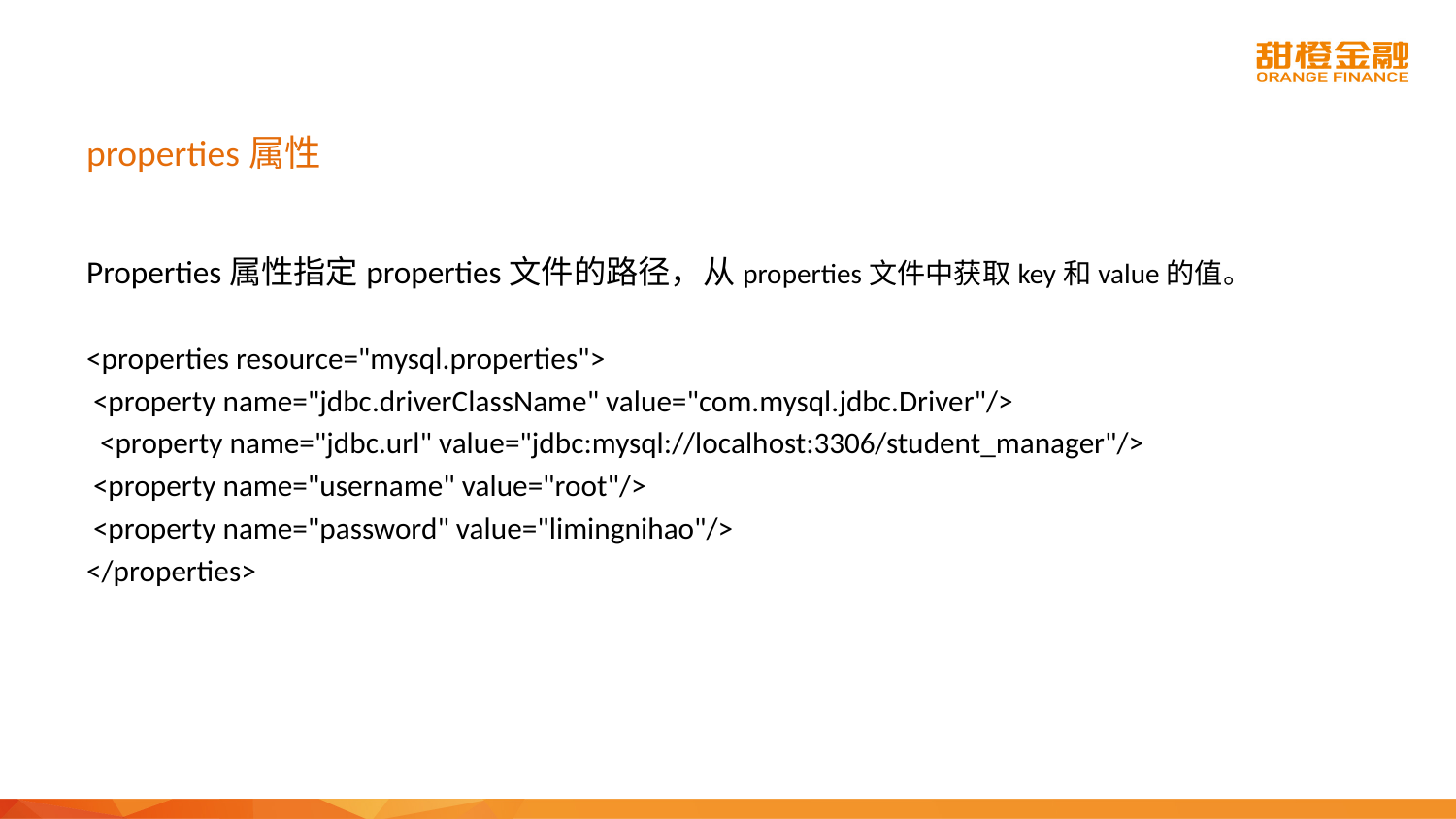

properties属性
Properties属性指定properties文件的路径，从properties文件中获取key和value的值。

<properties resource="mysql.properties">
 <property name="jdbc.driverClassName" value="com.mysql.jdbc.Driver"/>
  <property name="jdbc.url" value="jdbc:mysql://localhost:3306/student_manager"/>
 <property name="username" value="root"/>
 <property name="password" value="limingnihao"/>
</properties>